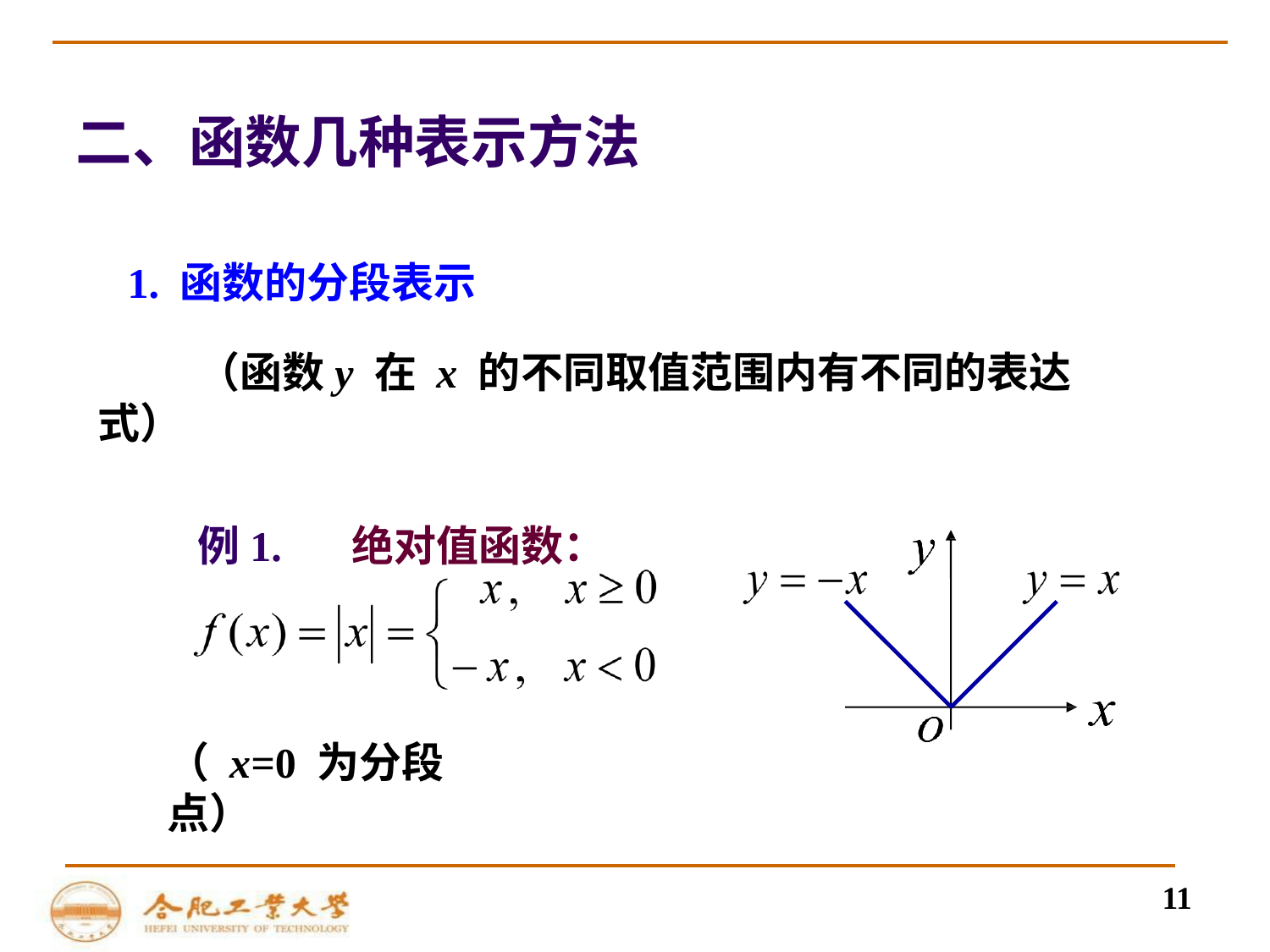

# 二、函数几种表示方法
1. 函数的分段表示
（函数y 在 x 的不同取值范围内有不同的表达式）

例1.	绝对值函数：

（ x=0 为分段点）
11